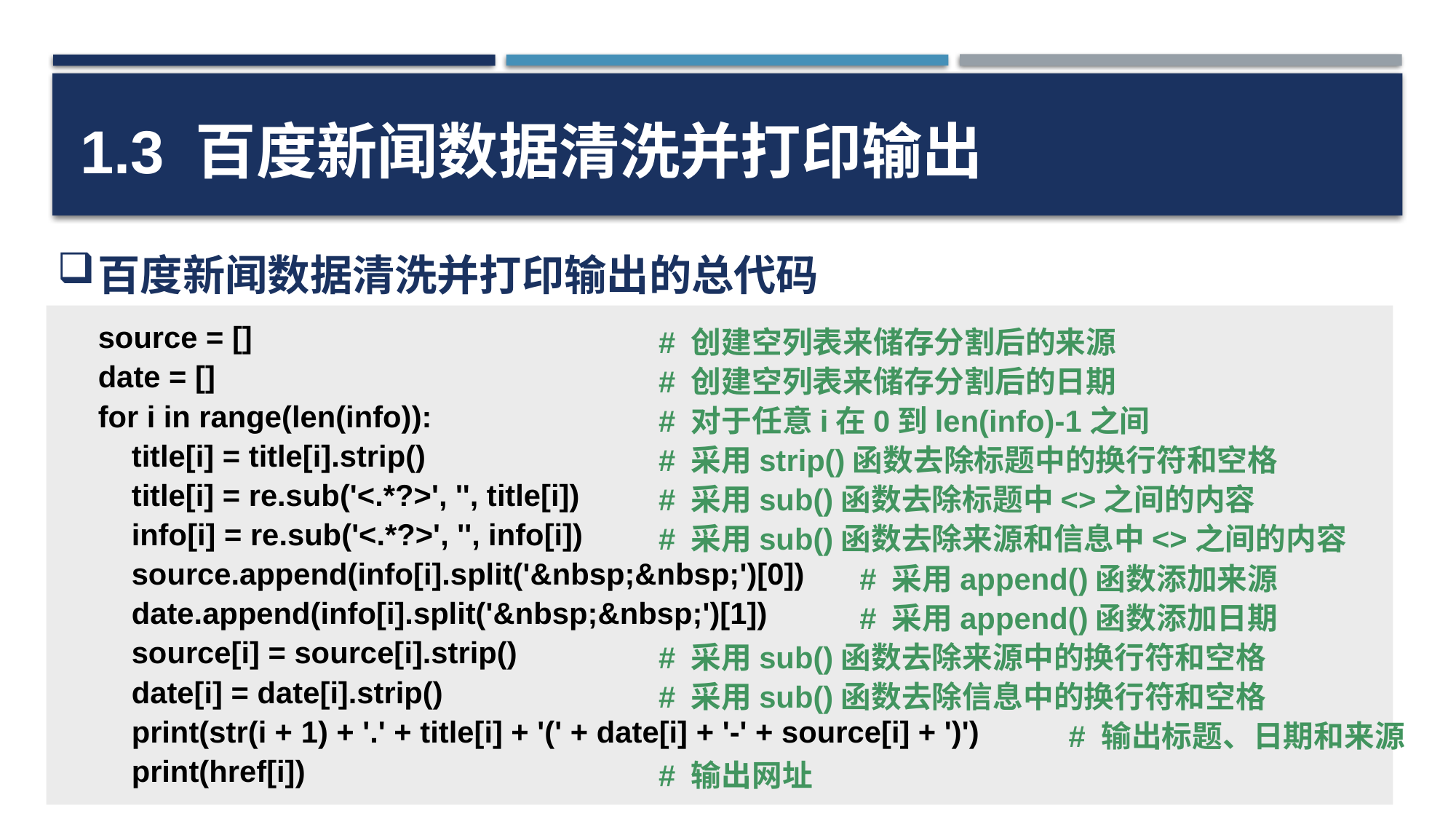

1.3 百度新闻数据清洗并打印输出
百度新闻数据清洗并打印输出的总代码

source = []
date = []
for i in range(len(info)):
    title[i] = title[i].strip()
    title[i] = re.sub('<.*?>', '', title[i])
    info[i] = re.sub('<.*?>', '', info[i])
    source.append(info[i].split('&nbsp;&nbsp;')[0])
    date.append(info[i].split('&nbsp;&nbsp;')[1])
    source[i] = source[i].strip()
    date[i] = date[i].strip()
    print(str(i + 1) + '.' + title[i] + '(' + date[i] + '-' + source[i] + ')')
    print(href[i])
# 创建空列表来储存分割后的来源
# 创建空列表来储存分割后的日期
# 对于任意i在0到len(info)-1之间
# 采用strip()函数去除标题中的换行符和空格
# 采用sub()函数去除标题中<>之间的内容
# 采用sub()函数去除来源和信息中<>之间的内容
                        # 采用append()函数添加来源
                        # 采用append()函数添加日期
# 采用sub()函数去除来源中的换行符和空格
# 采用sub()函数去除信息中的换行符和空格
                                                 # 输出标题、日期和来源
# 输出网址
18